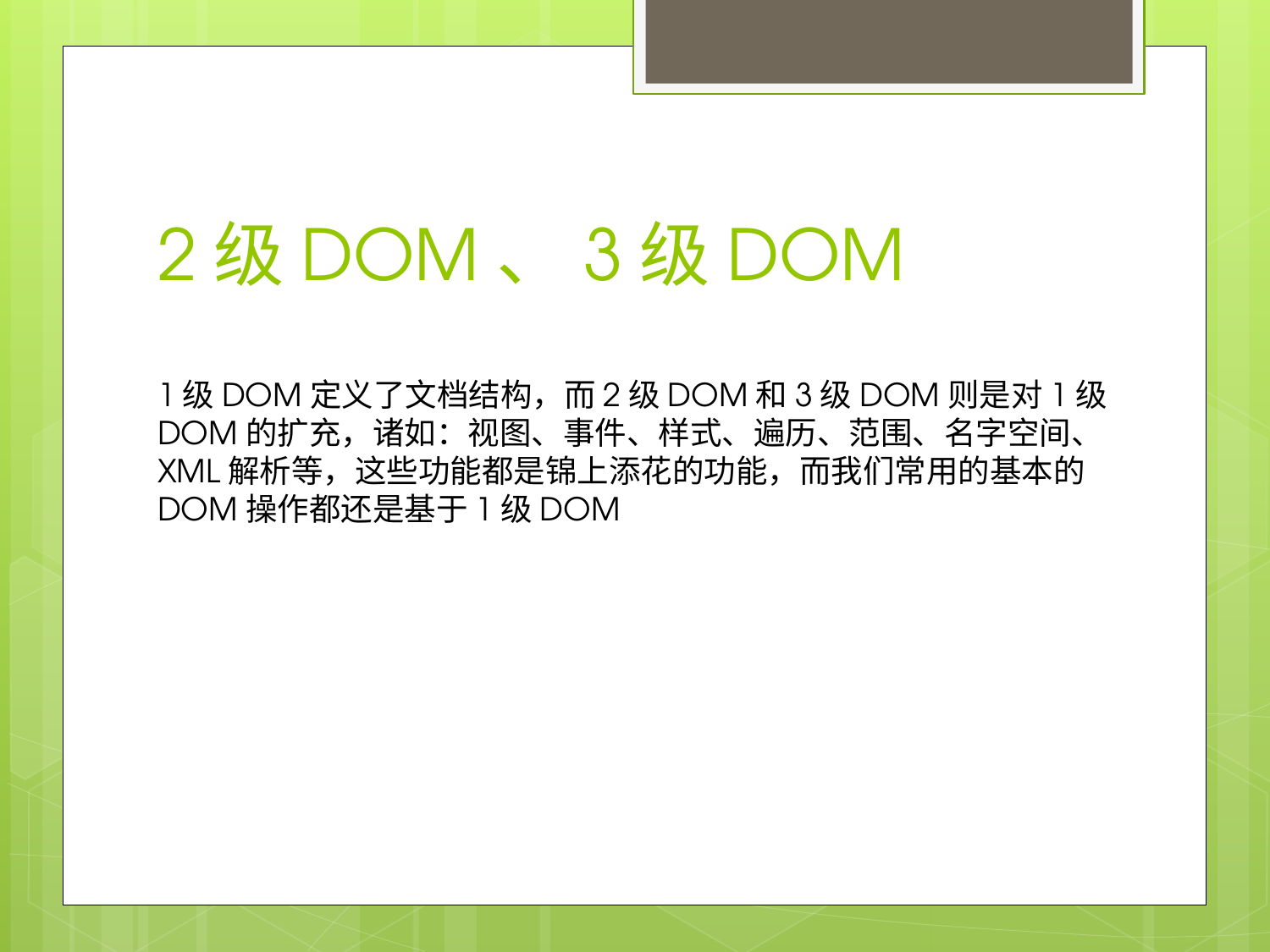

# 2级DOM、3级DOM
1级DOM定义了文档结构，而2级DOM和3级DOM则是对1级DOM的扩充，诸如：视图、事件、样式、遍历、范围、名字空间、XML解析等，这些功能都是锦上添花的功能，而我们常用的基本的DOM操作都还是基于1级DOM